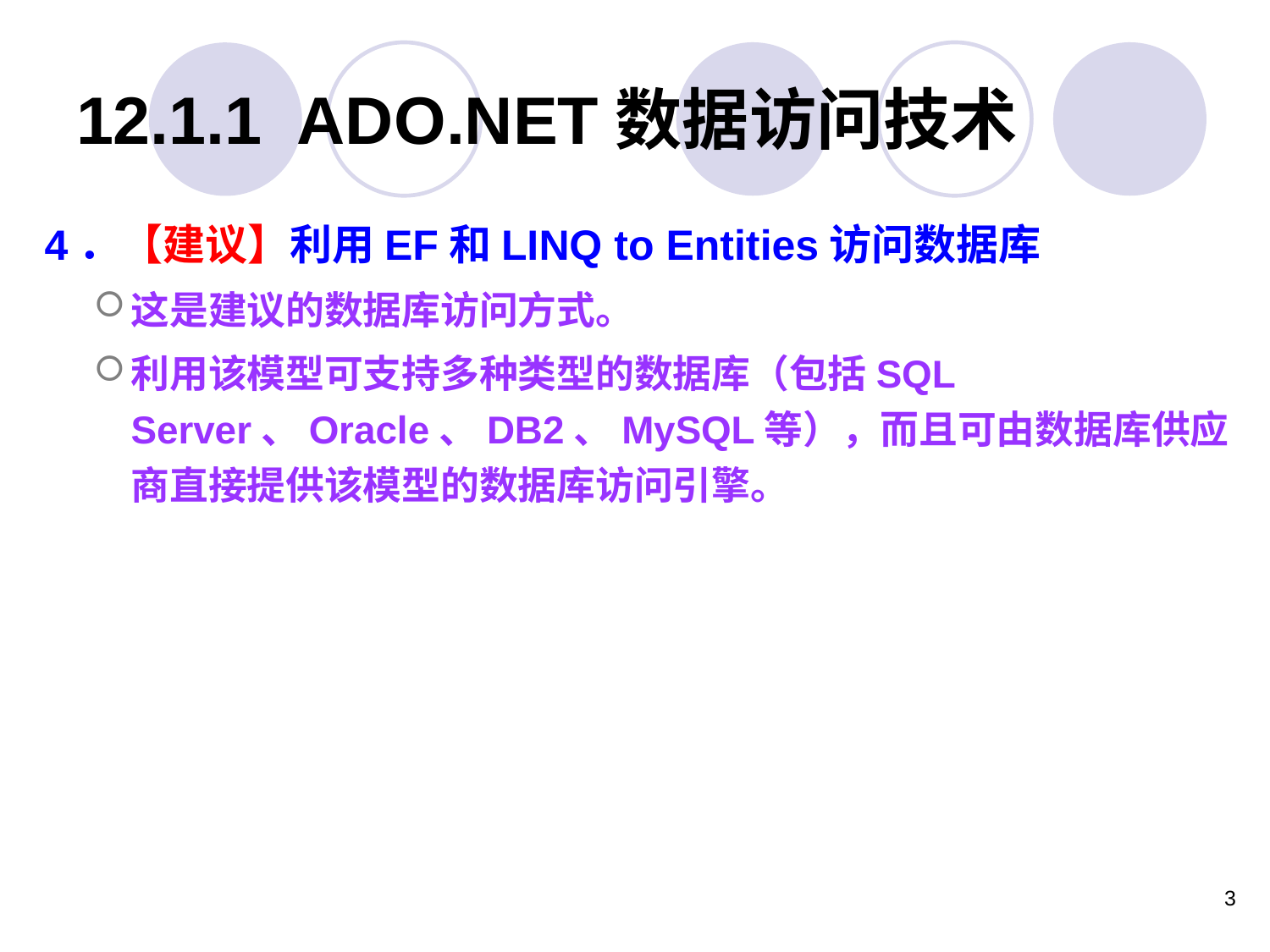

# 12.1.1  ADO.NET数据访问技术
4．【建议】利用EF和LINQ to Entities访问数据库
这是建议的数据库访问方式。
利用该模型可支持多种类型的数据库（包括SQL Server、Oracle、DB2、MySQL等），而且可由数据库供应商直接提供该模型的数据库访问引擎。

3